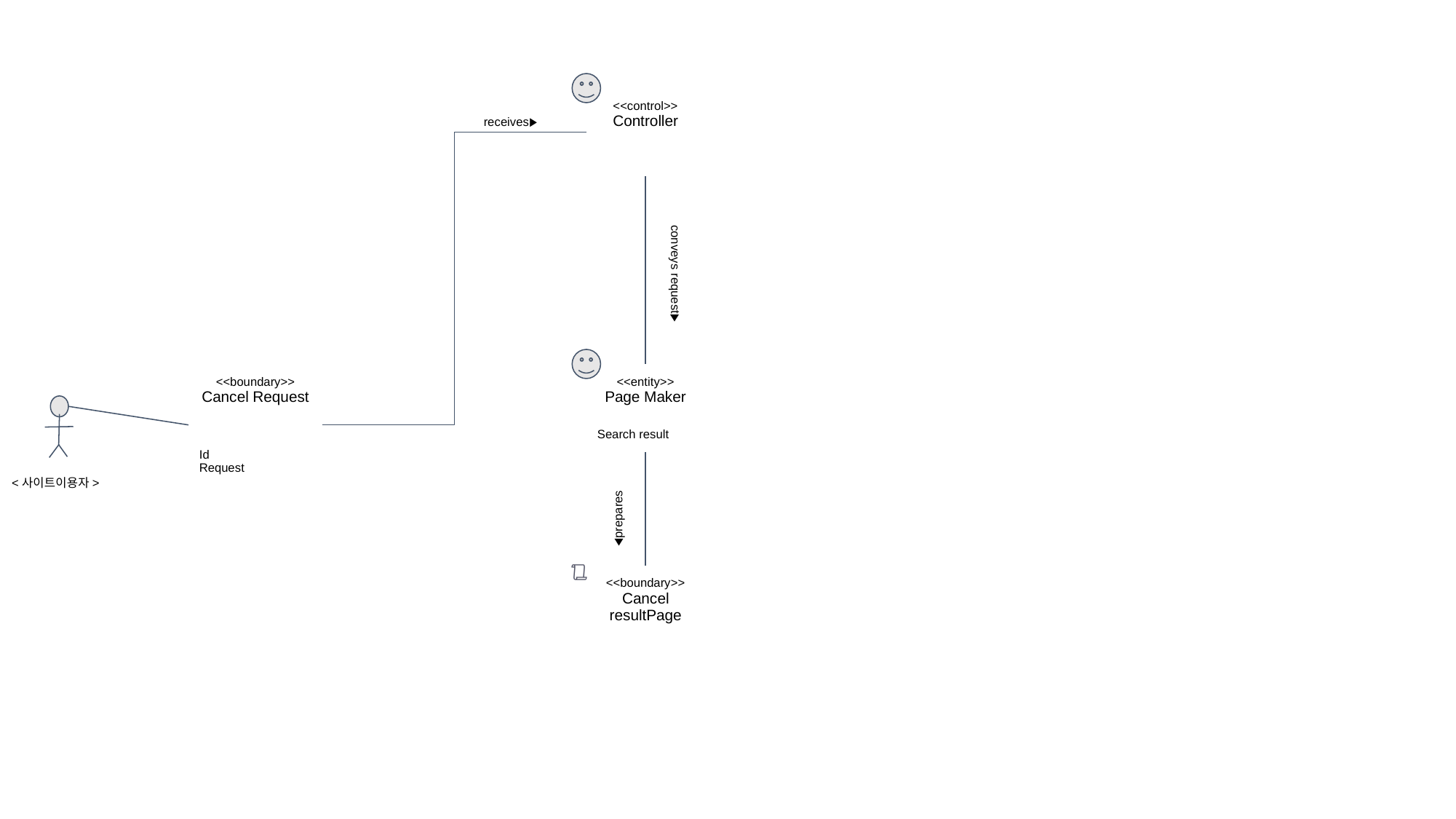

| <<control>> Controller |
| --- |
|  |
receives▶
conveys request▶

| <<boundary>> Cancel Request |
| --- |
| Id Request |
| <<entity>> Page Maker |
| --- |
| Search result |

<사이트이용자>
◀prepares
📜
| <<boundary>> Cancel resultPage |
| --- |
|  |